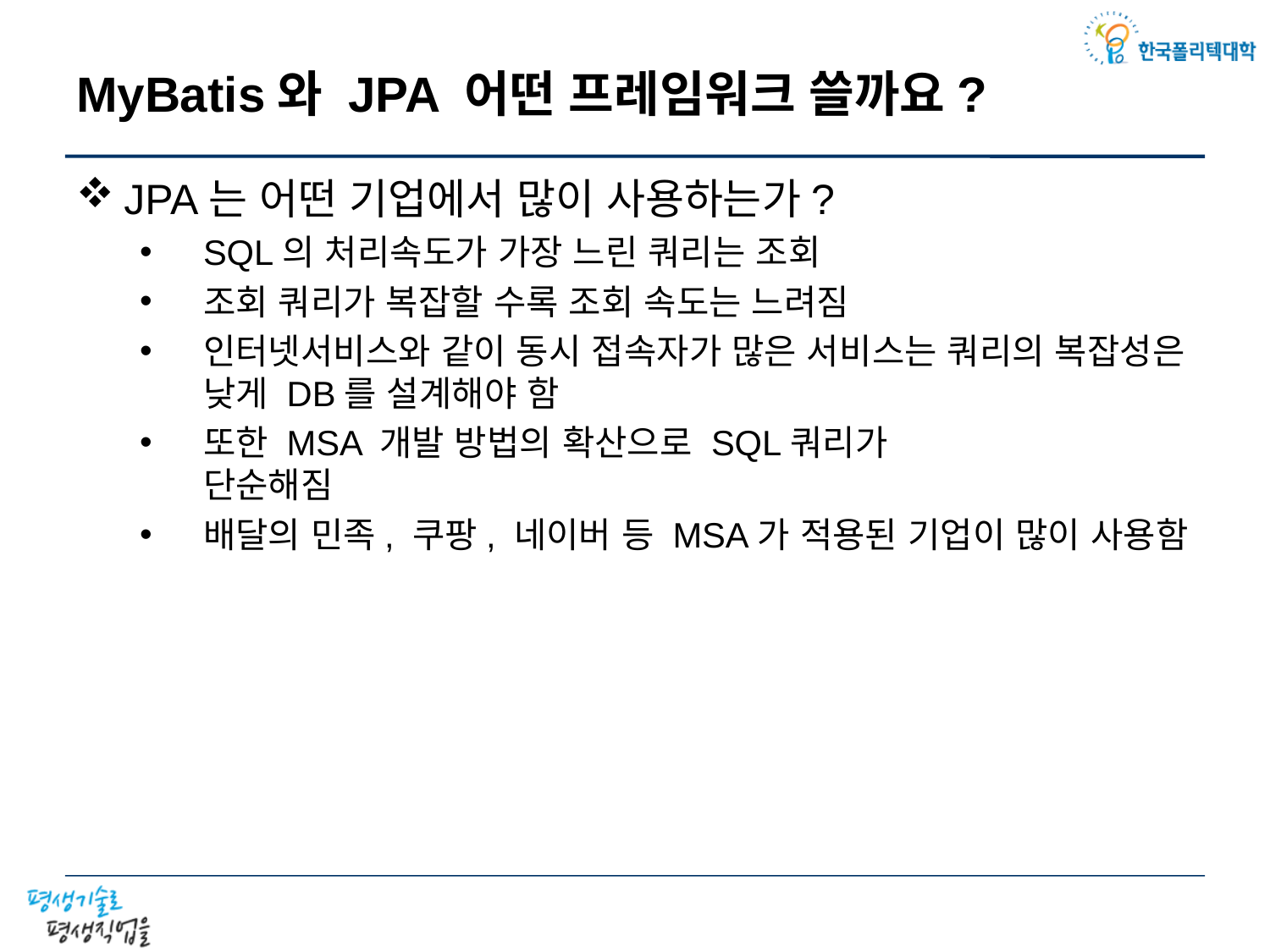

# MyBatis와 JPA 어떤 프레임워크 쓸까요?
JPA는 어떤 기업에서 많이 사용하는가?
SQL의 처리속도가 가장 느린 쿼리는 조회
조회 쿼리가 복잡할 수록 조회 속도는 느려짐
인터넷서비스와 같이 동시 접속자가 많은 서비스는 쿼리의 복잡성은 낮게 DB를 설계해야 함
또한 MSA 개발 방법의 확산으로 SQL쿼리가
단순해짐
배달의 민족, 쿠팡, 네이버 등 MSA가 적용된 기업이 많이 사용함